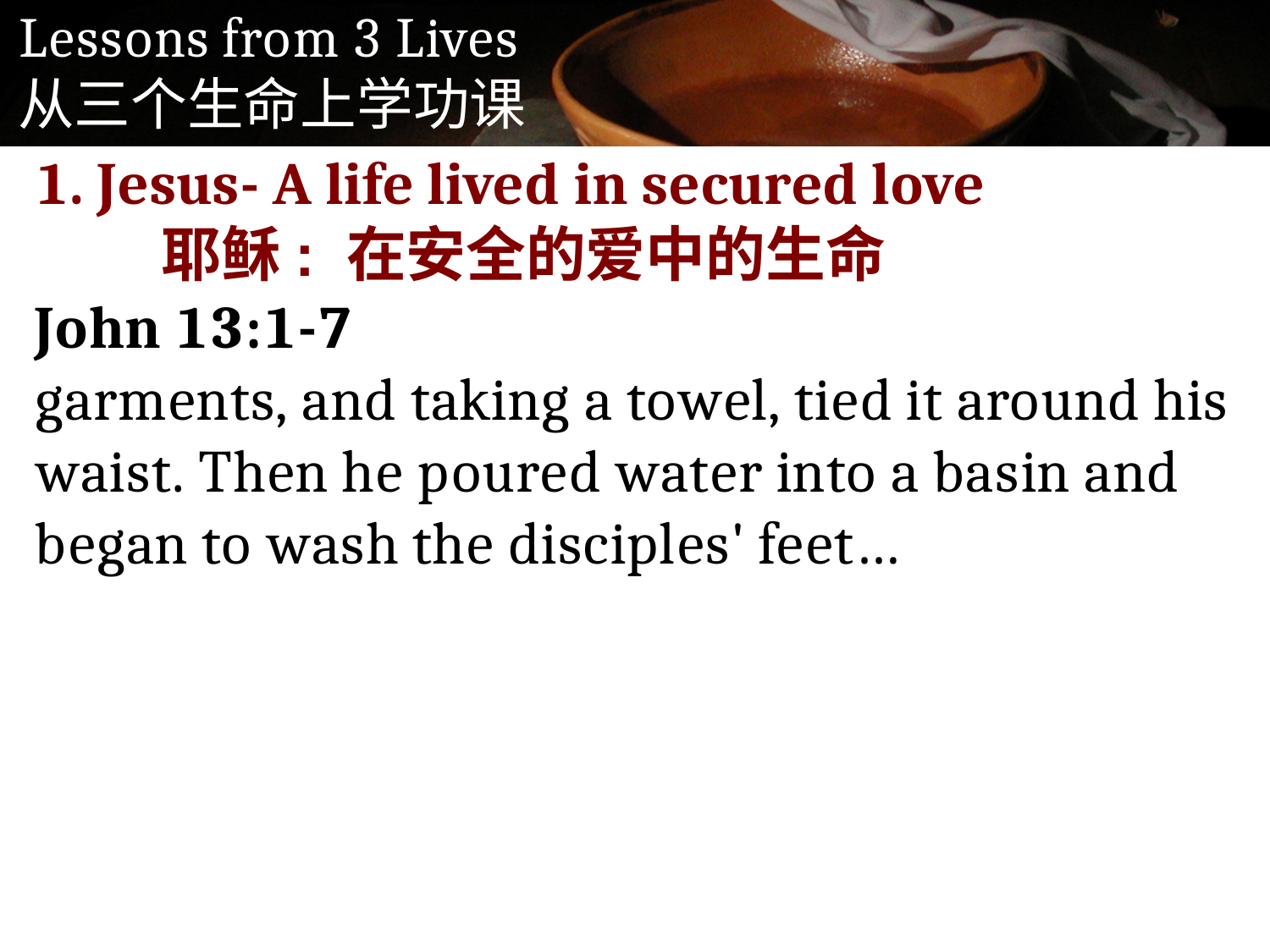

1. Jesus- A life lived in secured love
	耶稣: 在安全的爱中的生命
John 13:1-7
garments, and taking a towel, tied it around his waist. Then he poured water into a basin and began to wash the disciples' feet…